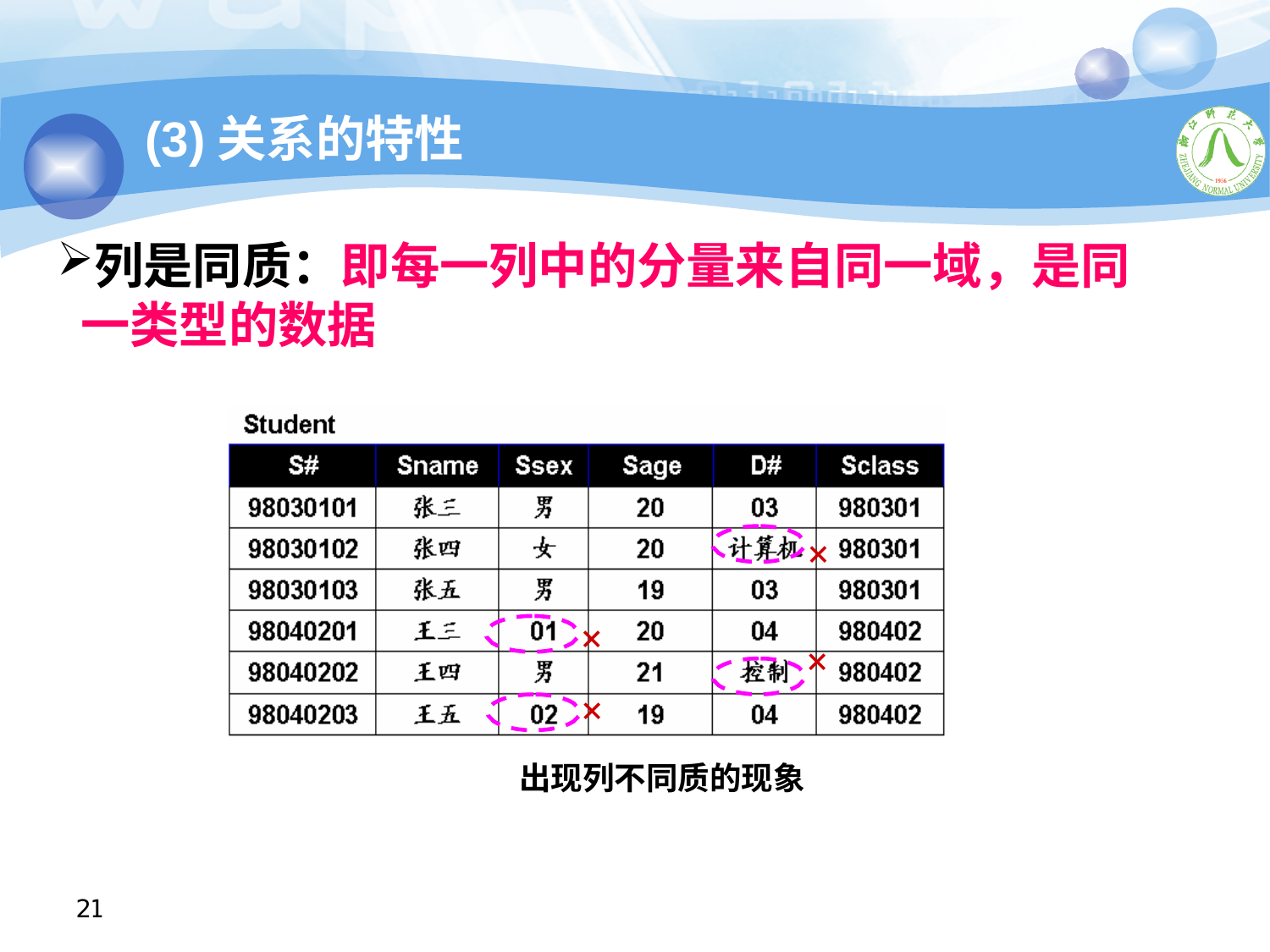

# (3)关系的特性
列是同质：即每一列中的分量来自同一域，是同一类型的数据

×
×
×

×

出现列不同质的现象
21